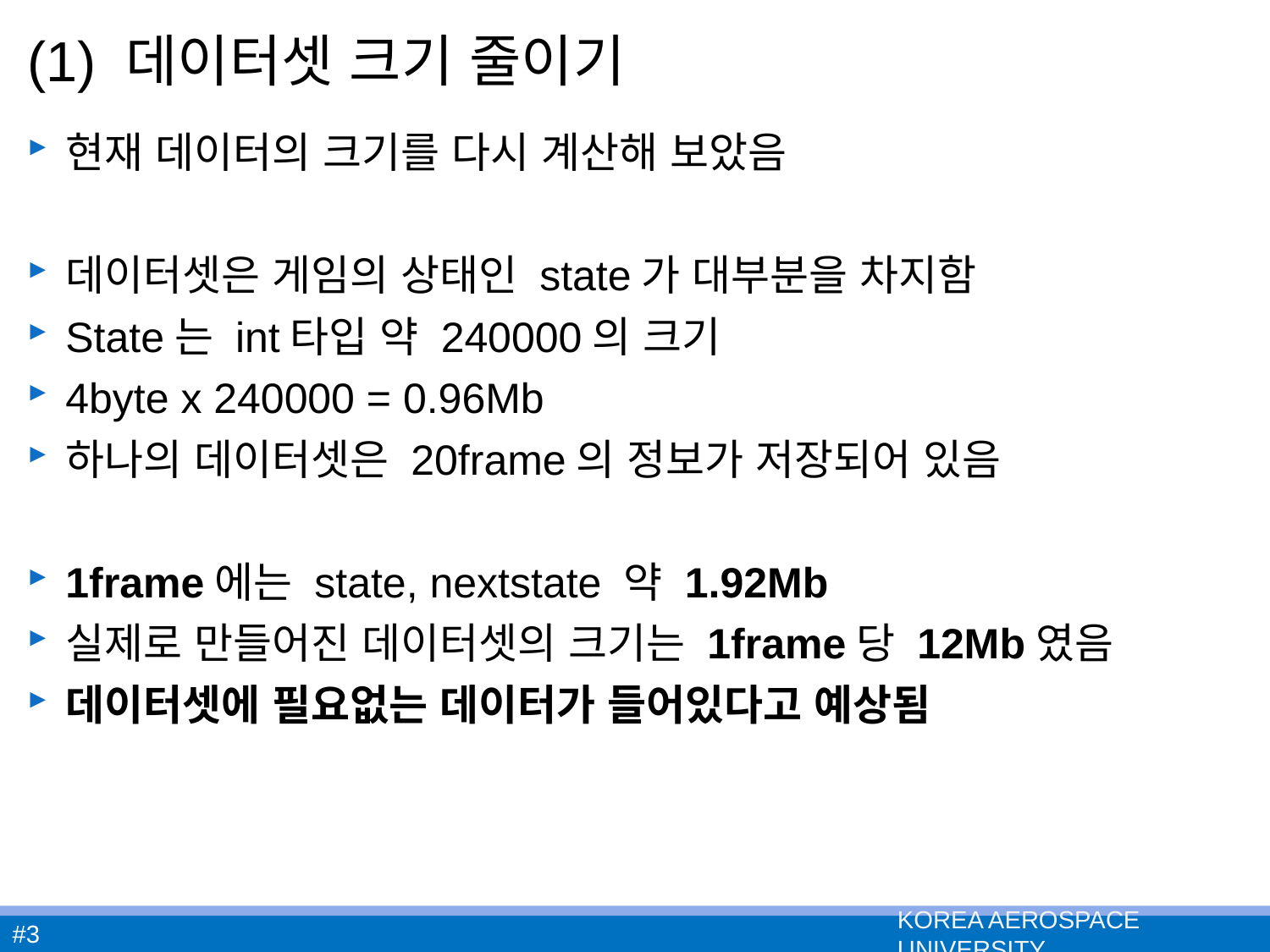

# (1) 데이터셋 크기 줄이기
현재 데이터의 크기를 다시 계산해 보았음

데이터셋은 게임의 상태인 state가 대부분을 차지함
State는 int타입 약 240000의 크기
4byte x 240000 = 0.96Mb
하나의 데이터셋은 20frame의 정보가 저장되어 있음

1frame에는 state, nextstate 약 1.92Mb
실제로 만들어진 데이터셋의 크기는 1frame당 12Mb였음
데이터셋에 필요없는 데이터가 들어있다고 예상됨
#3